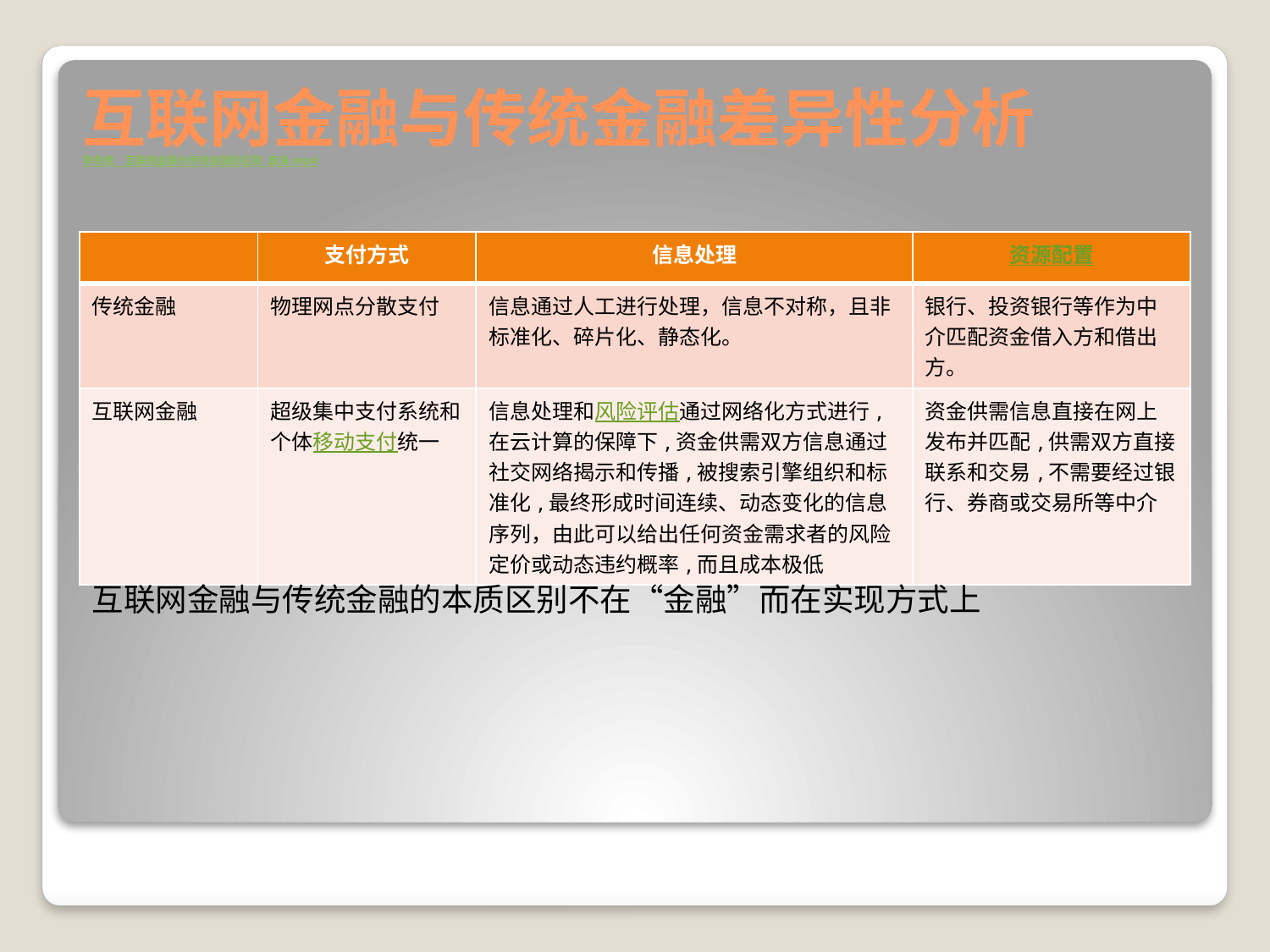

# 互联网金融与传统金融差异性分析李奇男：互联网金融与传统金融的区别_高清.mp4
|  | 支付方式 | 信息处理 | 资源配置 |
| --- | --- | --- | --- |
| 传统金融 | 物理网点分散支付 | 信息通过人工进行处理，信息不对称，且非标准化、碎片化、静态化。 | 银行、投资银行等作为中介匹配资金借入方和借出方。 |
| 互联网金融 | 超级集中支付系统和个体移动支付统一 | 信息处理和风险评估通过网络化方式进行,在云计算的保障下,资金供需双方信息通过社交网络揭示和传播,被搜索引擎组织和标准化,最终形成时间连续、动态变化的信息序列，由此可以给出任何资金需求者的风险定价或动态违约概率,而且成本极低 | 资金供需信息直接在网上发布并匹配,供需双方直接联系和交易,不需要经过银行、券商或交易所等中介 |
互联网金融与传统金融的本质区别不在“金融”而在实现方式上